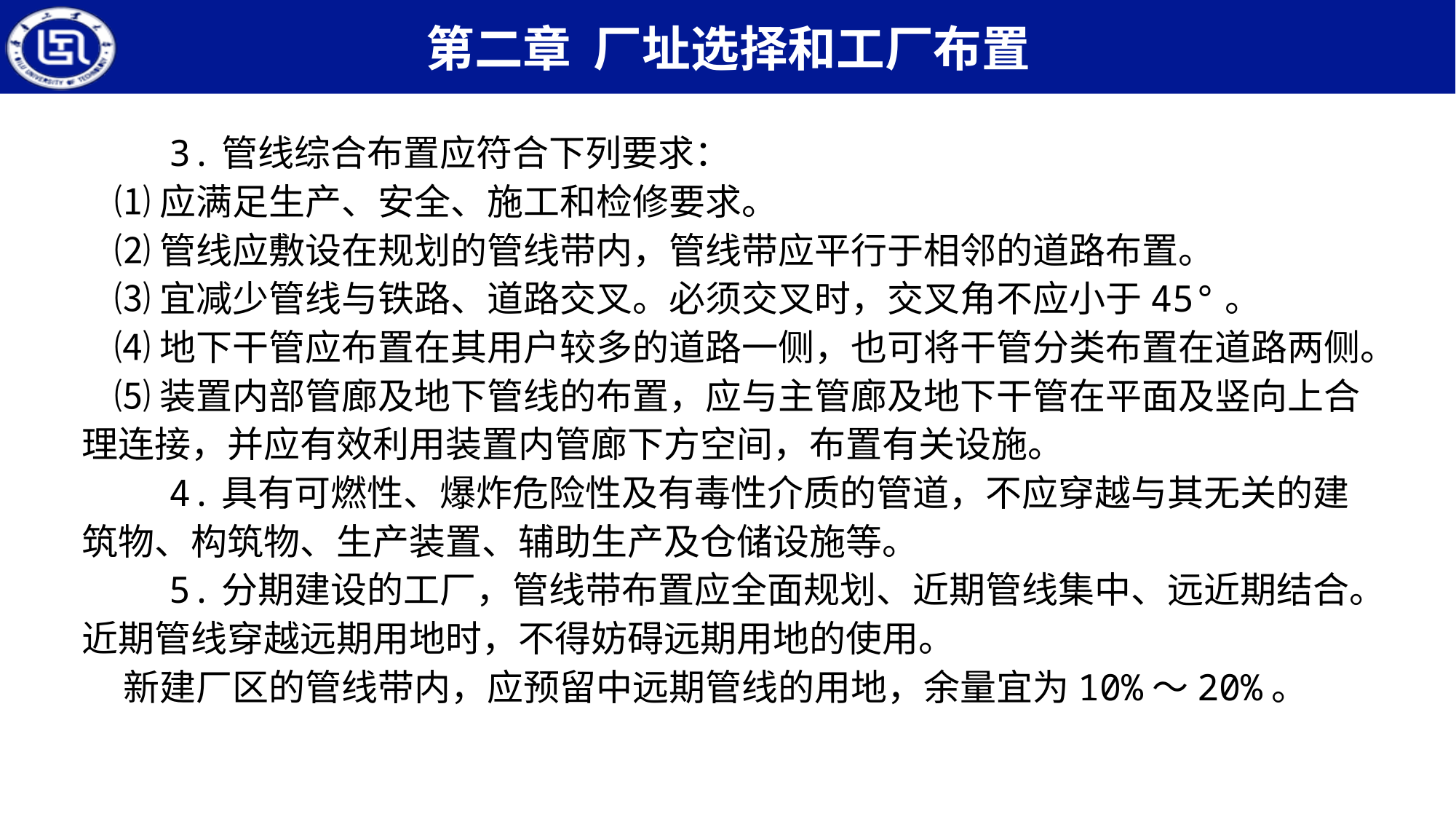

3.管线综合布置应符合下列要求：
    ⑴应满足生产、安全、施工和检修要求。
    ⑵管线应敷设在规划的管线带内，管线带应平行于相邻的道路布置。
    ⑶宜减少管线与铁路、道路交叉。必须交叉时，交叉角不应小于45°。
    ⑷地下干管应布置在其用户较多的道路一侧，也可将干管分类布置在道路两侧。
    ⑸装置内部管廊及地下管线的布置，应与主管廊及地下干管在平面及竖向上合理连接，并应有效利用装置内管廊下方空间，布置有关设施。
    4.具有可燃性、爆炸危险性及有毒性介质的管道，不应穿越与其无关的建筑物、构筑物、生产装置、辅助生产及仓储设施等。
    5.分期建设的工厂，管线带布置应全面规划、近期管线集中、远近期结合。近期管线穿越远期用地时，不得妨碍远期用地的使用。
    新建厂区的管线带内，应预留中远期管线的用地，余量宜为10%～20%。